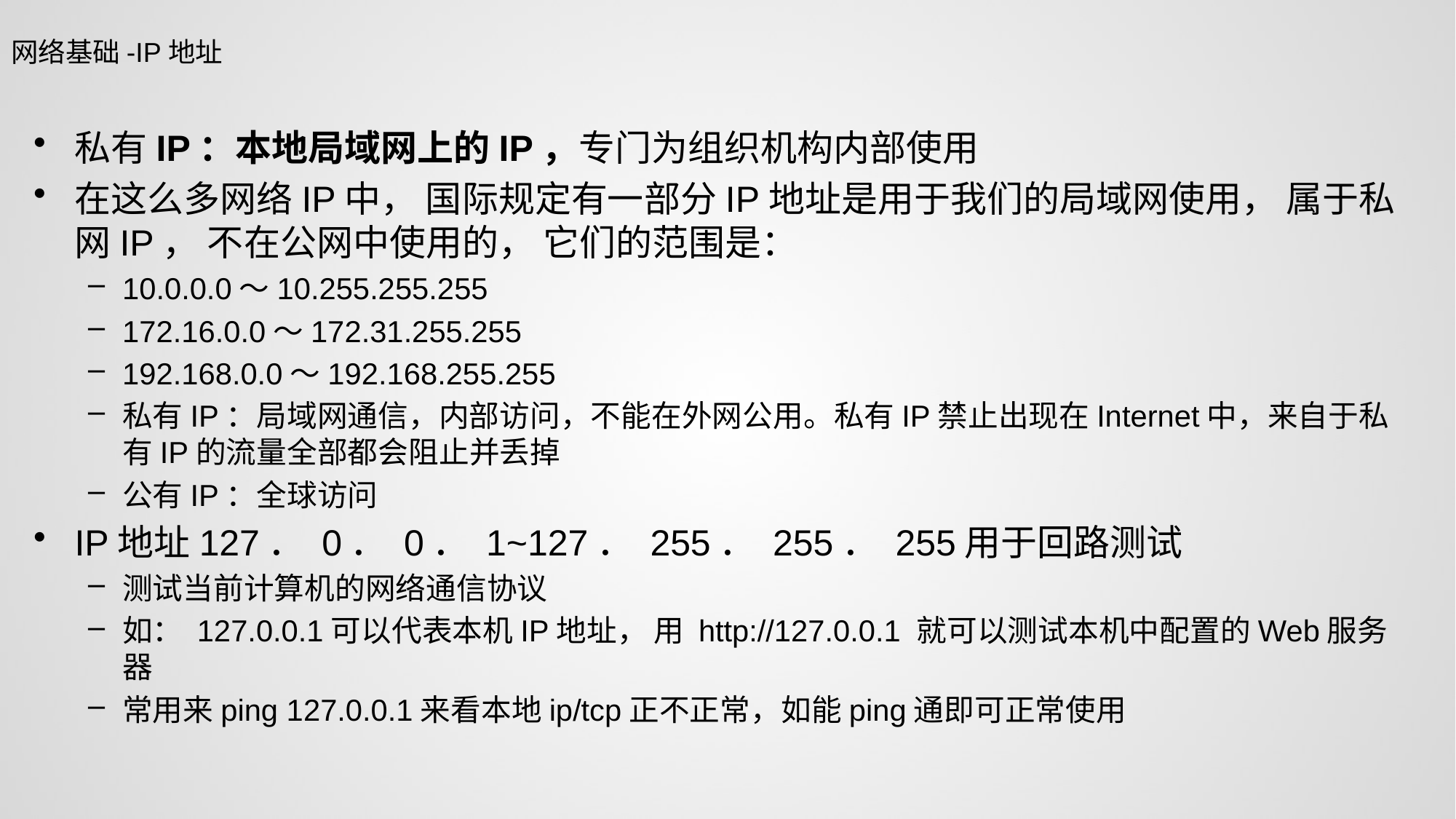

网络基础-IP地址
私有IP：本地局域网上的IP，专门为组织机构内部使用
在这么多⽹络IP中， 国际规定有⼀部分IP地址是⽤于我们的局域⽹使⽤， 属于私⽹IP， 不在公⽹中使⽤的， 它们的范围是：
10.0.0.0～10.255.255.255
172.16.0.0～172.31.255.255
192.168.0.0～192.168.255.255
私有IP：局域网通信，内部访问，不能在外网公用。私有IP禁止出现在Internet中，来自于私有IP的流量全部都会阻止并丢掉
公有IP：全球访问
IP地址127． 0． 0． 1~127． 255． 255． 255⽤于回路测试
测试当前计算机的网络通信协议
如： 127.0.0.1可以代表本机IP地址， ⽤ http://127.0.0.1 就可以测试本机中配置的Web服务器
常用来ping 127.0.0.1来看本地ip/tcp正不正常，如能ping通即可正常使用